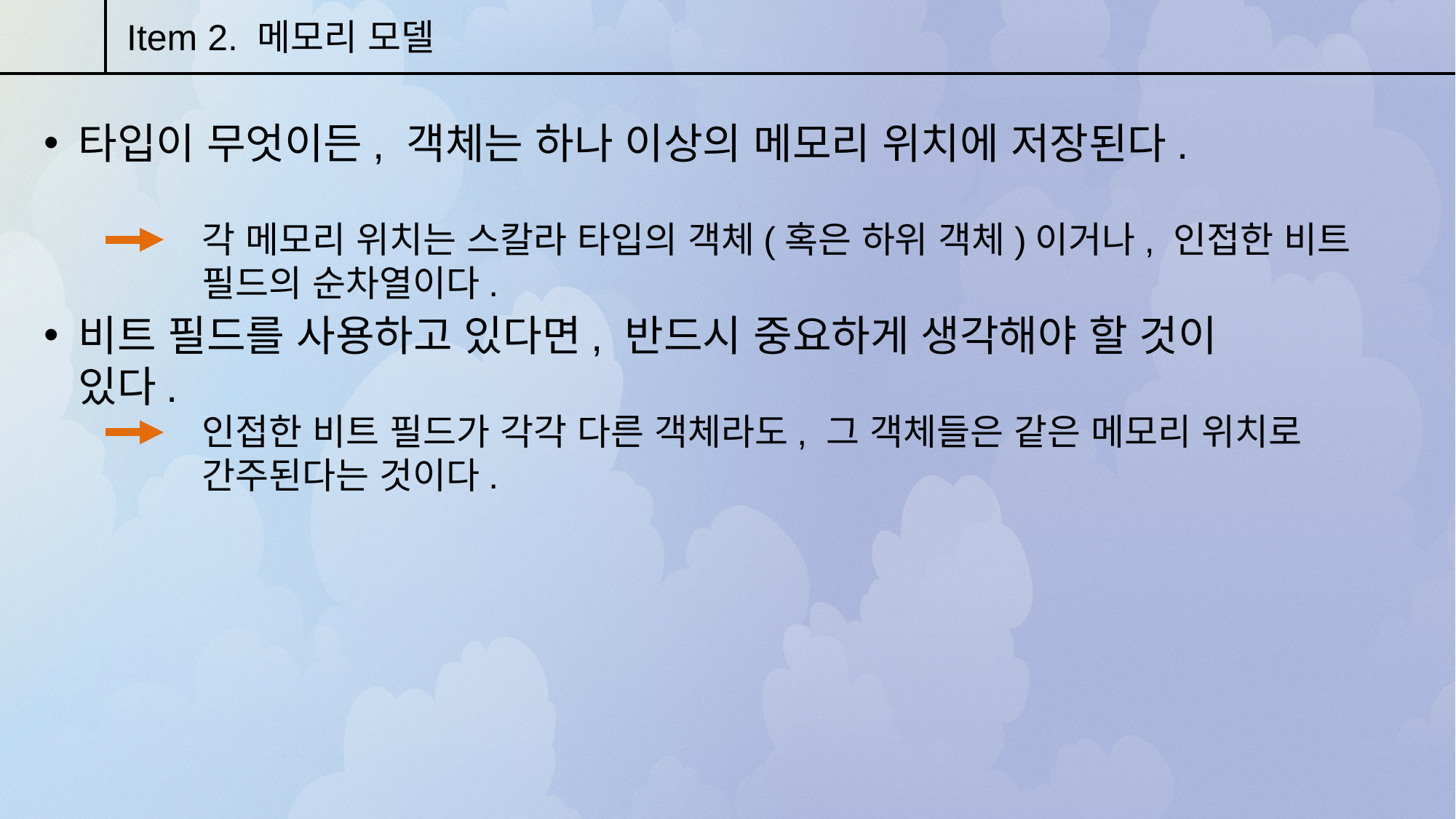

Item 2. 메모리 모델
타입이 무엇이든, 객체는 하나 이상의 메모리 위치에 저장된다.
각 메모리 위치는 스칼라 타입의 객체(혹은 하위 객체)이거나, 인접한 비트 필드의 순차열이다.
비트 필드를 사용하고 있다면, 반드시 중요하게 생각해야 할 것이 있다.
인접한 비트 필드가 각각 다른 객체라도, 그 객체들은 같은 메모리 위치로 간주된다는 것이다.